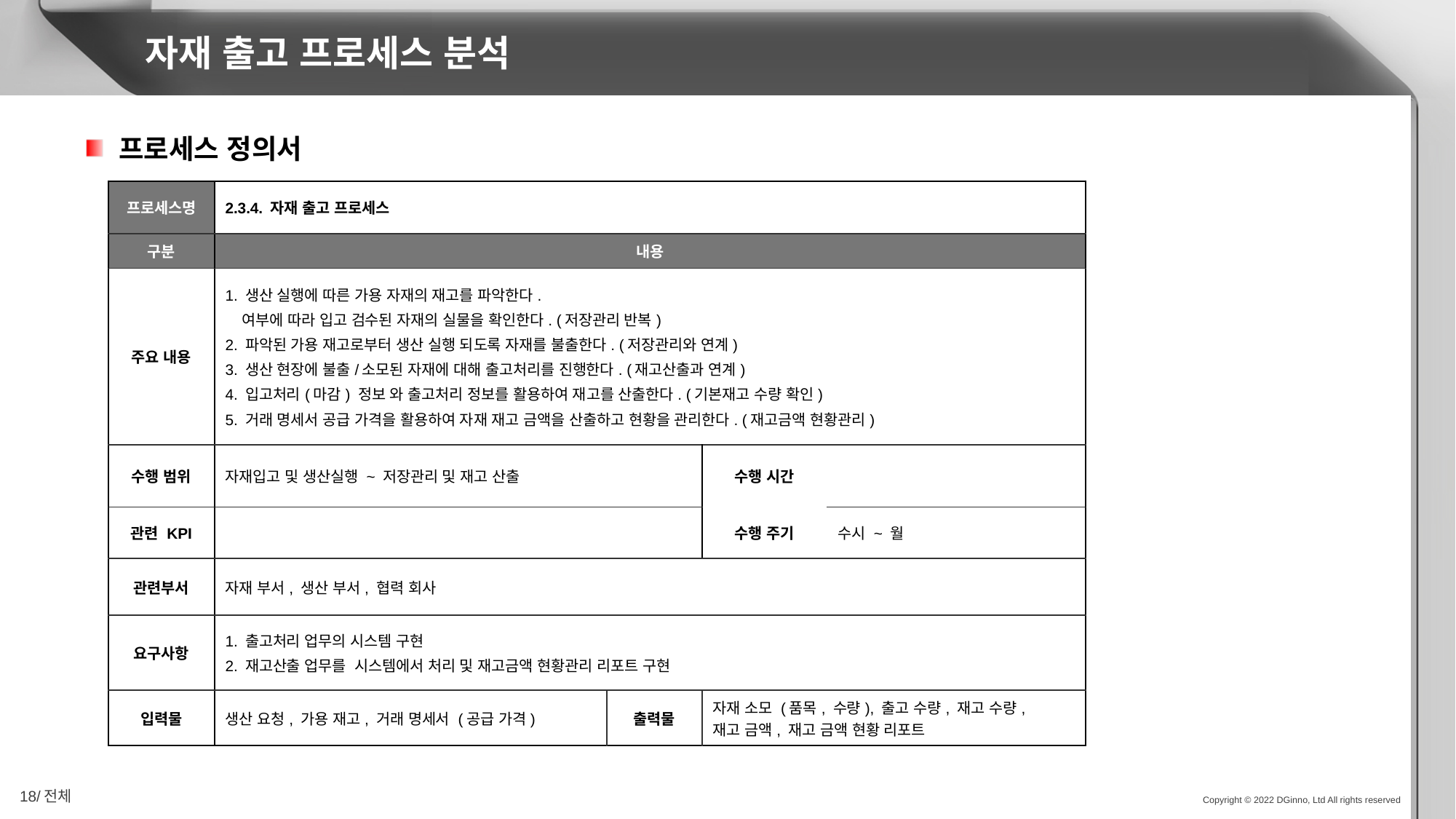

자재 출고 프로세스 분석
 프로세스 정의서
| 프로세스명 | 2.3.4. 자재 출고 프로세스 |  |  |  |
| --- | --- | --- | --- | --- |
| 구분 | 내용 |  |  |  |
| 주요 내용 | 1. 생산 실행에 따른 가용 자재의 재고를 파악한다. 여부에 따라 입고 검수된 자재의 실물을 확인한다. (저장관리 반복) 2. 파악된 가용 재고로부터 생산 실행 되도록 자재를 불출한다. (저장관리와 연계) 3. 생산 현장에 불출/소모된 자재에 대해 출고처리를 진행한다. (재고산출과 연계) 4. 입고처리(마감) 정보 와 출고처리 정보를 활용하여 재고를 산출한다. (기본재고 수량 확인) 5. 거래 명세서 공급 가격을 활용하여 자재 재고 금액을 산출하고 현황을 관리한다. (재고금액 현황관리) |  |  |  |
| 수행 범위 | 자재입고 및 생산실행 ~ 저장관리 및 재고 산출 |  | 수행 시간 |  |
| 관련 KPI |  |  | 수행 주기 | 수시 ~ 월 |
| 관련부서 | 자재 부서, 생산 부서, 협력 회사 |  |  |  |
| 요구사항 | 1. 출고처리 업무의 시스템 구현 2. 재고산출 업무를 시스템에서 처리 및 재고금액 현황관리 리포트 구현 |  |  |  |
| 입력물 | 생산 요청, 가용 재고, 거래 명세서 (공급 가격) | 출력물 | 자재 소모 (품목, 수량), 출고 수량, 재고 수량, 재고 금액, 재고 금액 현황 리포트 |  |